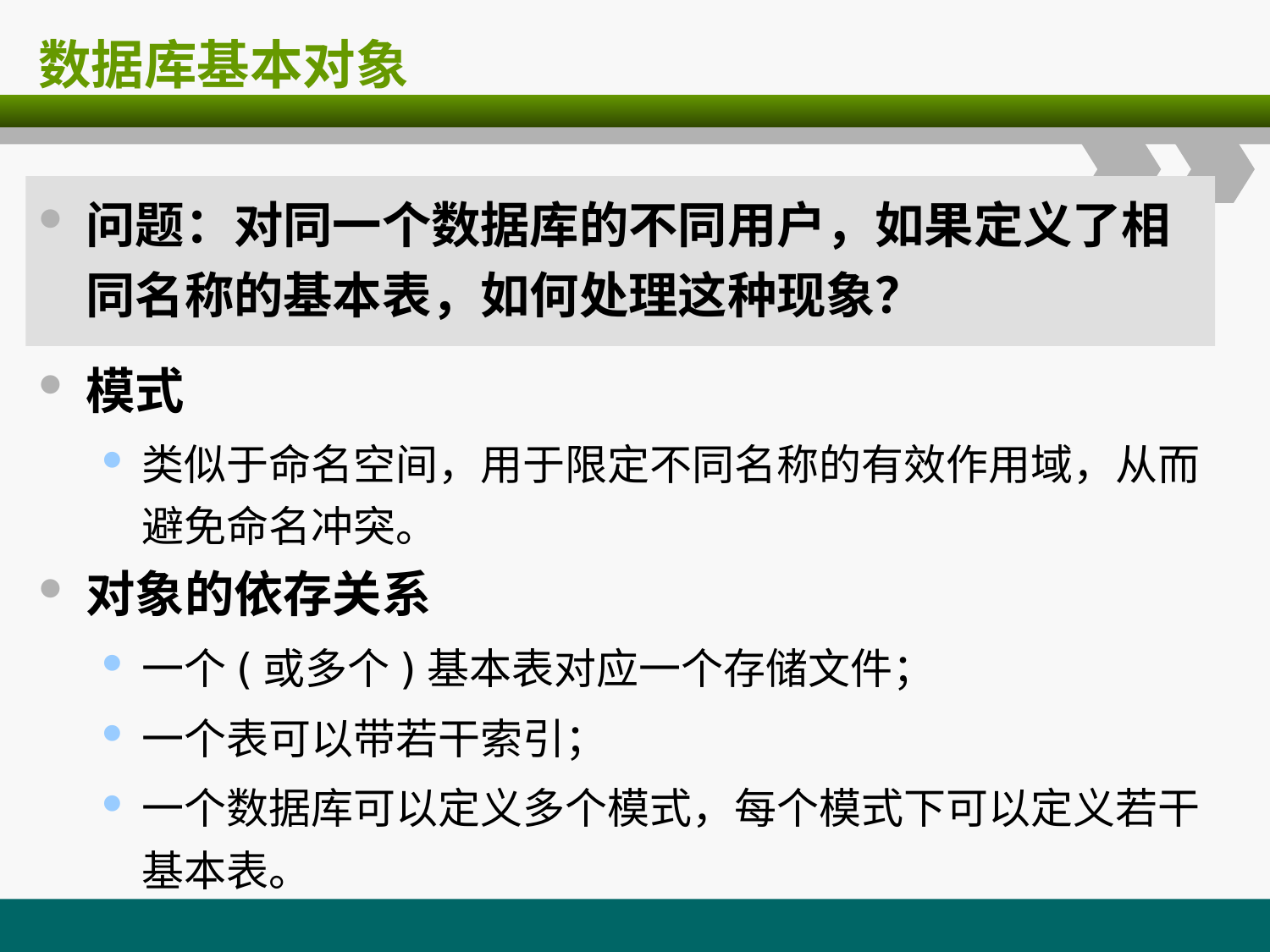

# 数据库基本对象
问题：对同一个数据库的不同用户，如果定义了相同名称的基本表，如何处理这种现象？
模式
类似于命名空间，用于限定不同名称的有效作用域，从而避免命名冲突。
对象的依存关系
一个(或多个)基本表对应一个存储文件；
一个表可以带若干索引；
一个数据库可以定义多个模式，每个模式下可以定义若干基本表。